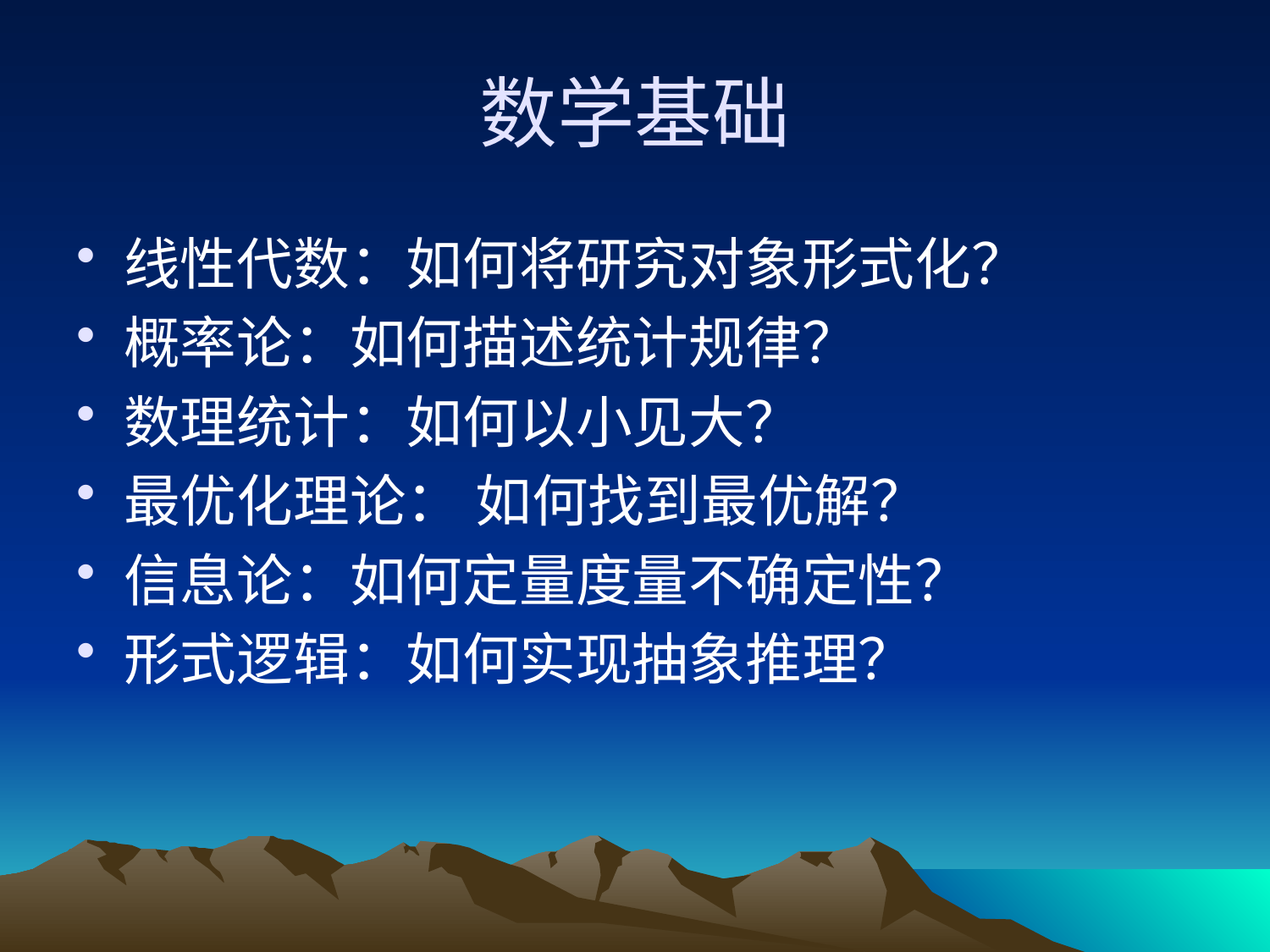

# 数学基础
线性代数：如何将研究对象形式化？
概率论：如何描述统计规律？
数理统计：如何以小见大？
最优化理论： 如何找到最优解？
信息论：如何定量度量不确定性？
形式逻辑：如何实现抽象推理？